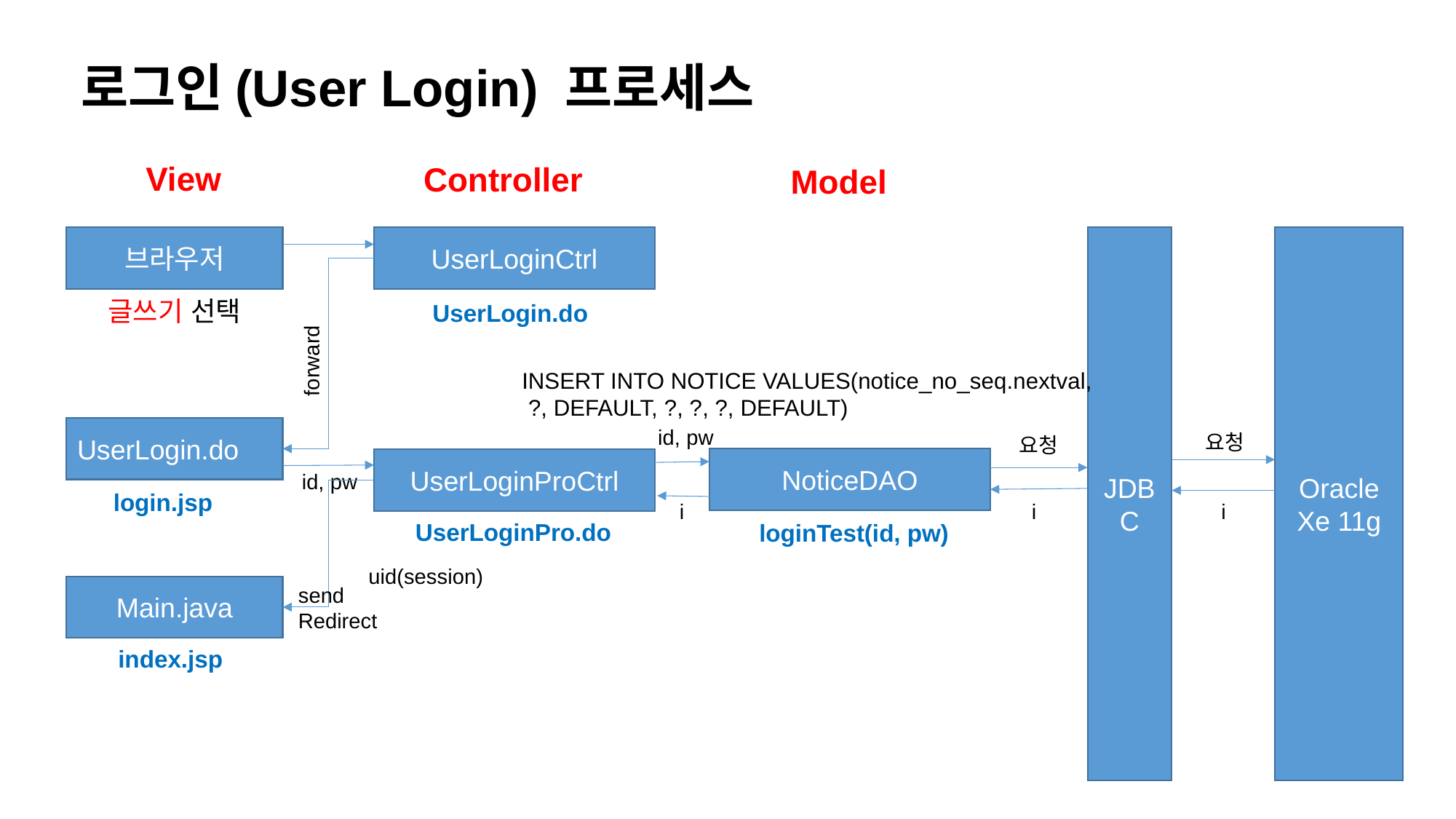

로그인(User Login) 프로세스
View
Controller
Model
JDBC
Oracle
Xe 11g
브라우저
UserLoginCtrl
글쓰기 선택
UserLogin.do
forward
INSERT INTO NOTICE VALUES(notice_no_seq.nextval,
 ?, DEFAULT, ?, ?, ?, DEFAULT)
UserLogin.do
id, pw
요청
요청
NoticeDAO
UserLoginProCtrl
id, pw
login.jsp
i
i
i
UserLoginPro.do
loginTest(id, pw)
uid(session)
Main.java
send
Redirect
index.jsp